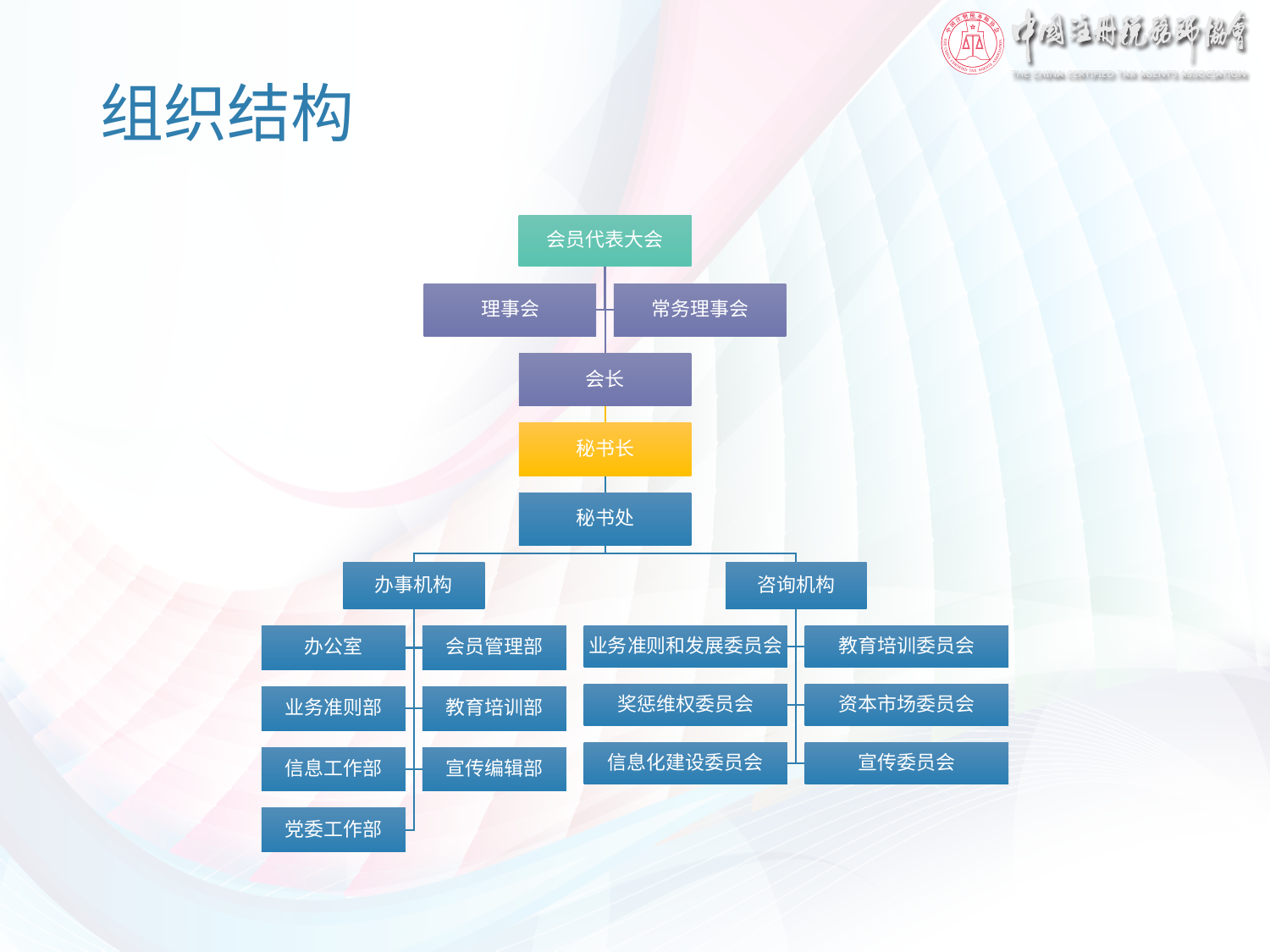

# 组织结构
会员代表大会
会长
秘书长
秘书处
办事机构
办公室
会员管理部
业务准则部
教育培训部
信息工作部
宣传编辑部
党委工作部
咨询机构
业务准则和发展委员会
教育培训委员会
奖惩维权委员会
资本市场委员会
信息化建设委员会
宣传委员会
理事会
常务理事会